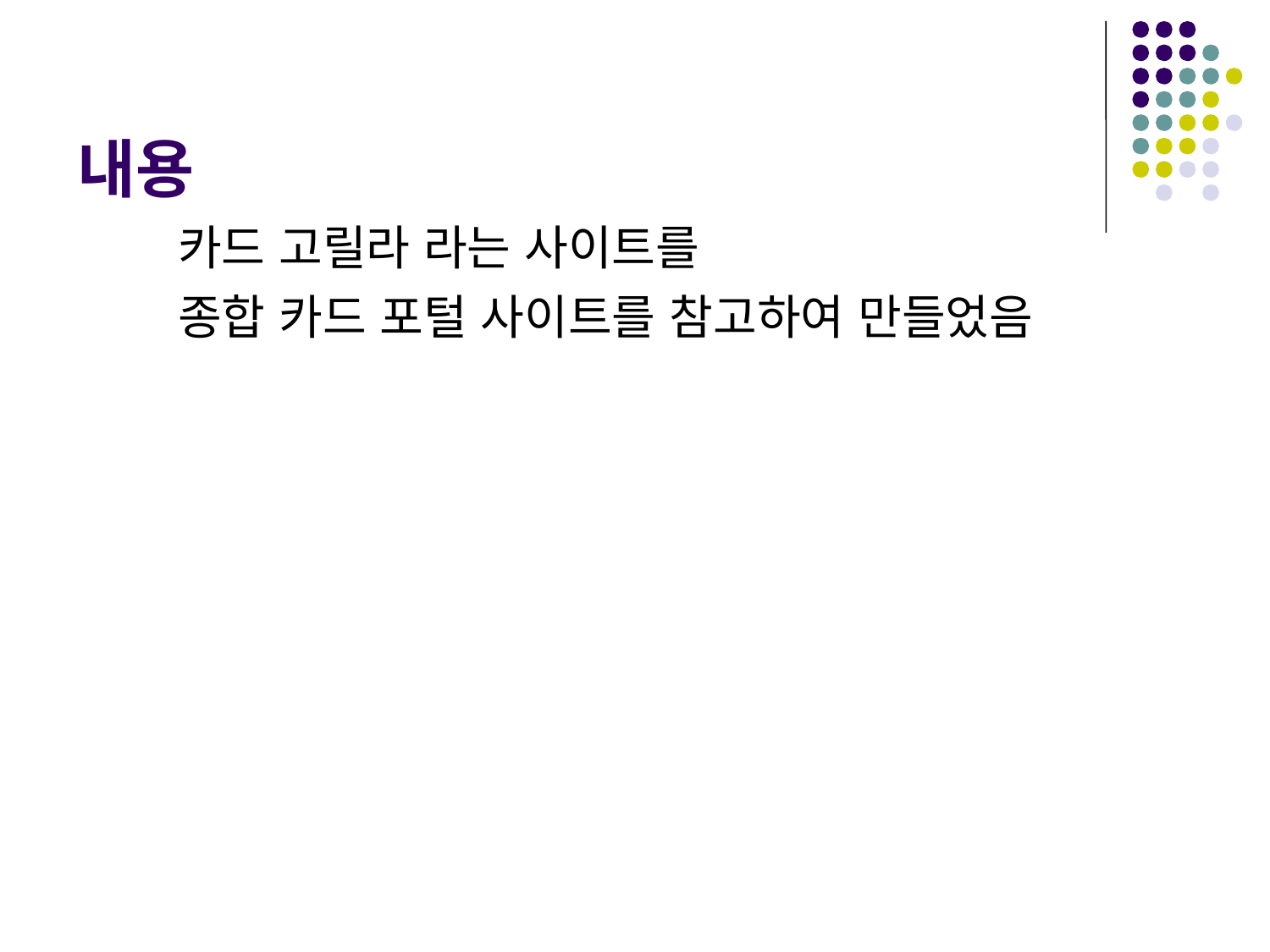

# 내용
카드 고릴라 라는 사이트를
종합 카드 포털 사이트를 참고하여 만들었음